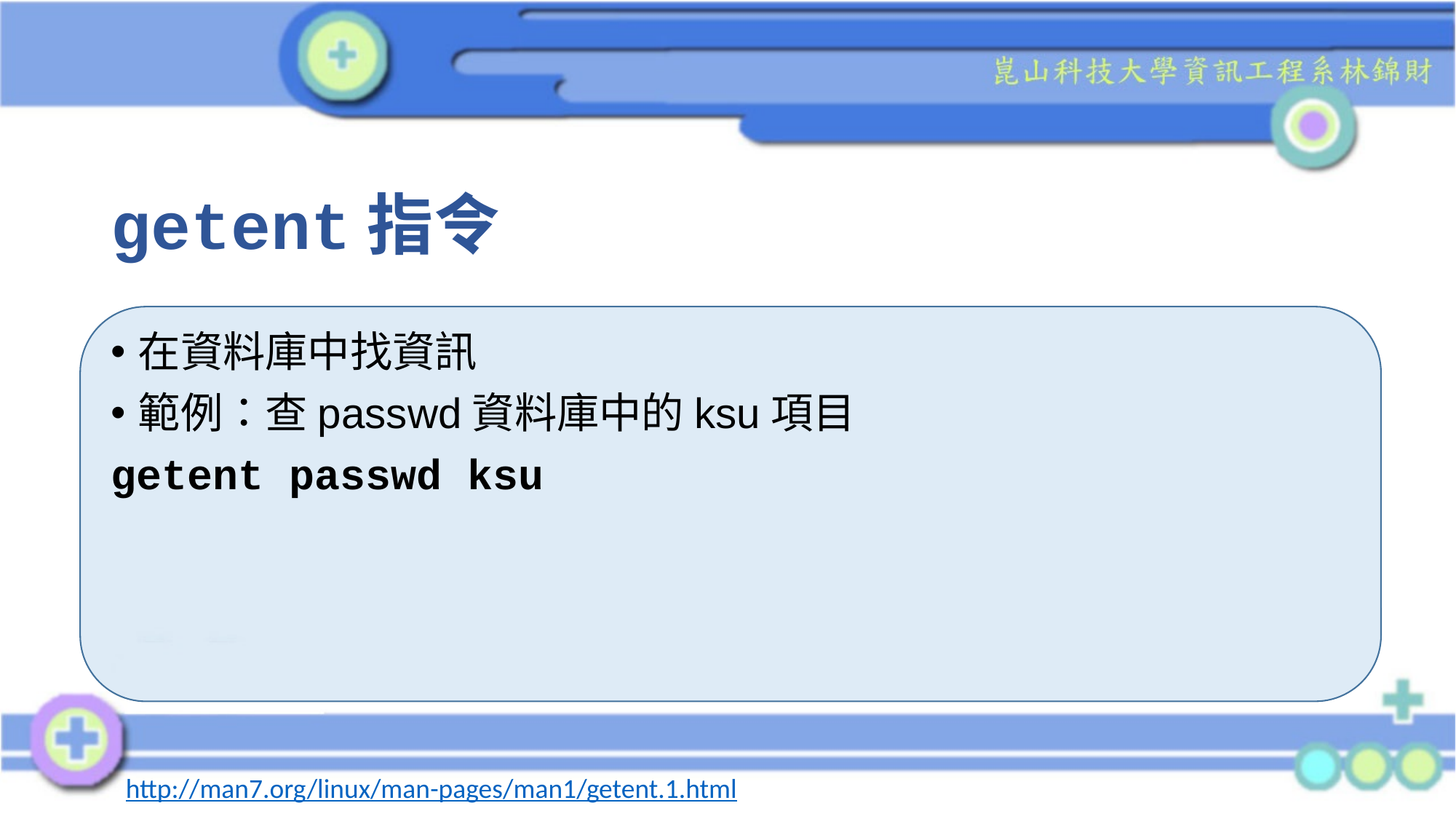

# getent指令

在資料庫中找資訊
範例：查passwd資料庫中的ksu項目
getent passwd ksu
http://man7.org/linux/man-pages/man1/getent.1.html